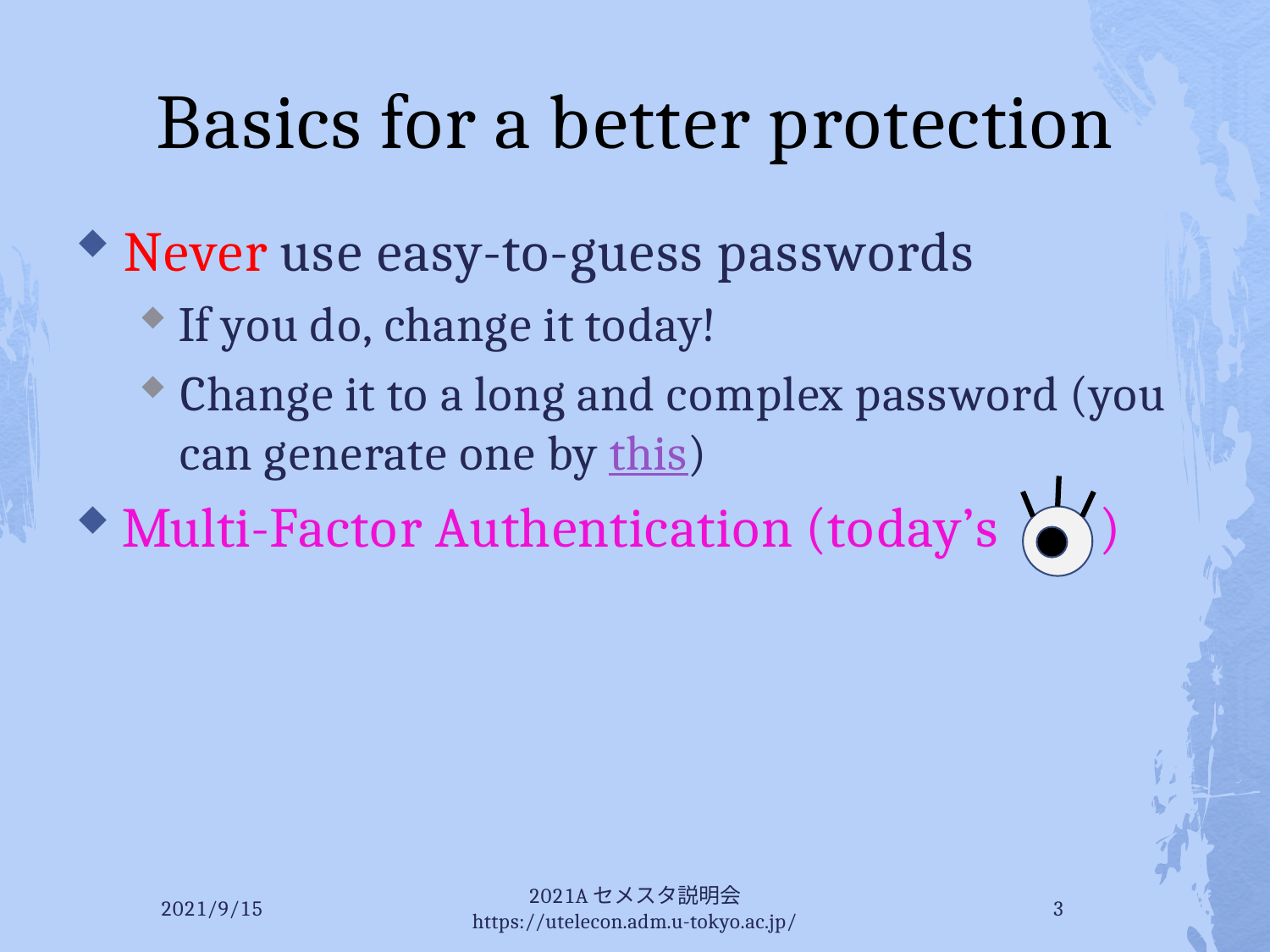

# Basics for a better protection
Never use easy-to-guess passwords
If you do, change it today!
Change it to a long and complex password (you can generate one by this)
Multi-Factor Authentication (today’s        )

2021/9/15
2021Aセメスタ説明会 https://utelecon.adm.u-tokyo.ac.jp/
3